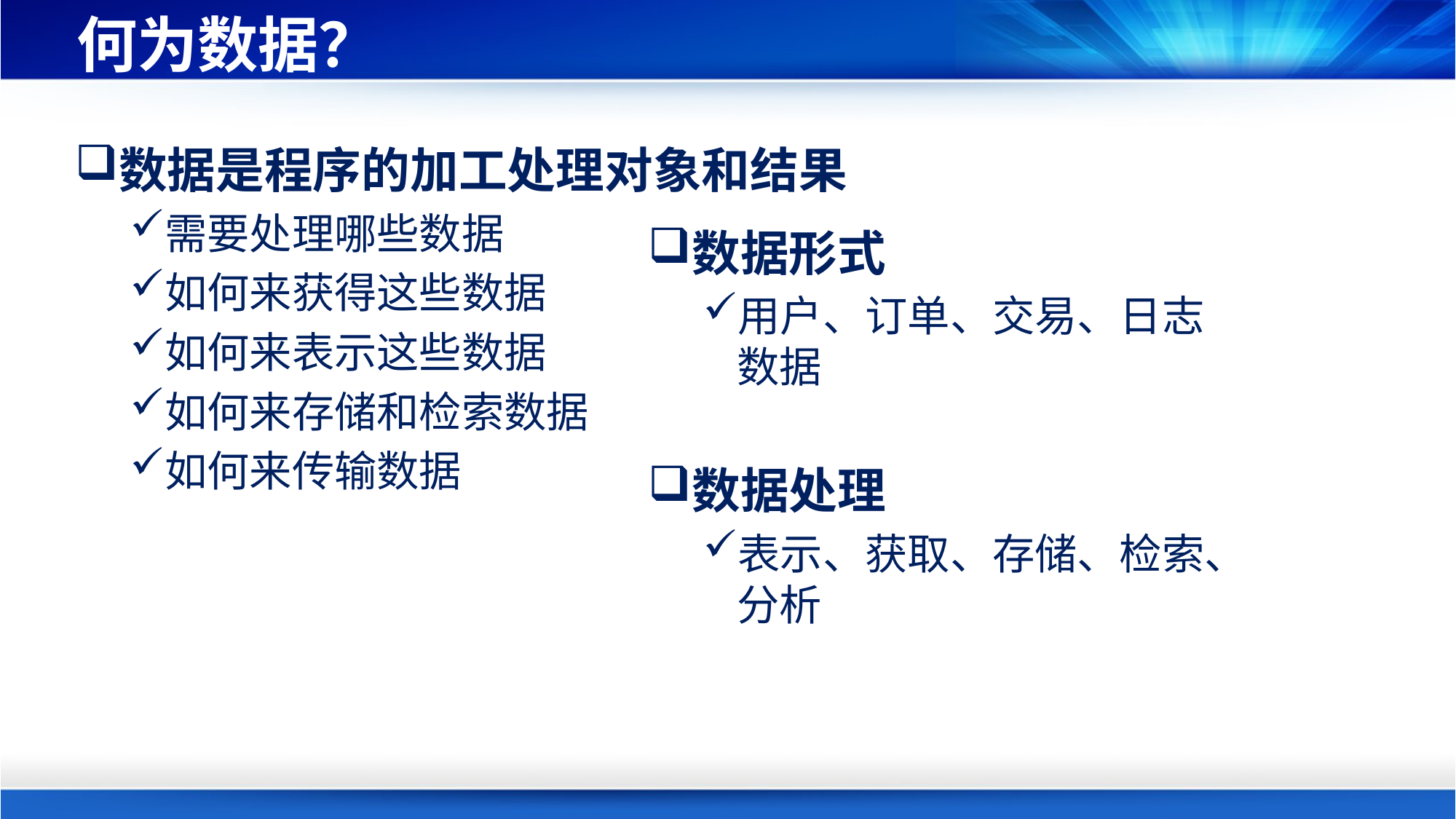

# 何为数据？
数据是程序的加工处理对象和结果
需要处理哪些数据
如何来获得这些数据
如何来表示这些数据
如何来存储和检索数据
如何来传输数据
数据形式
用户、订单、交易、日志数据

数据处理
表示、获取、存储、检索、分析